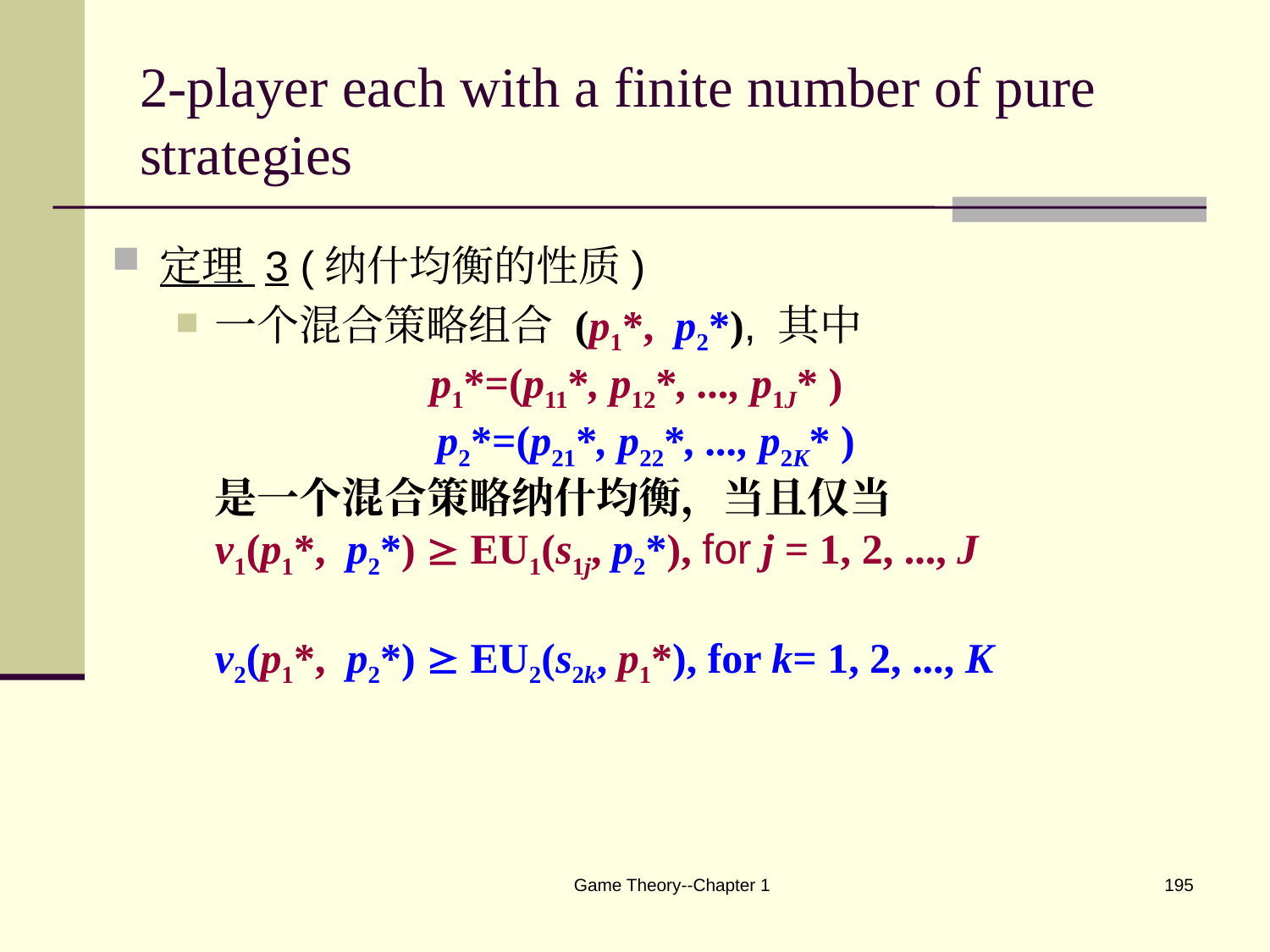

# 2-player each with a finite number of pure strategies
定理 3 (纳什均衡的性质)
一个混合策略组合 (p1*,  p2*), 其中
                   p1*=(p11*, p12*, ..., p1J* )
                     p2*=(p21*, p22*, ..., p2K* )
是一个混合策略纳什均衡，当且仅当
v1(p1*,  p2*) ≥ EU1(s1j, p2*), for j = 1, 2, ..., J
v2(p1*,  p2*) ≥ EU2(s2k, p1*), for k= 1, 2, ..., K
Game Theory--Chapter 1
195